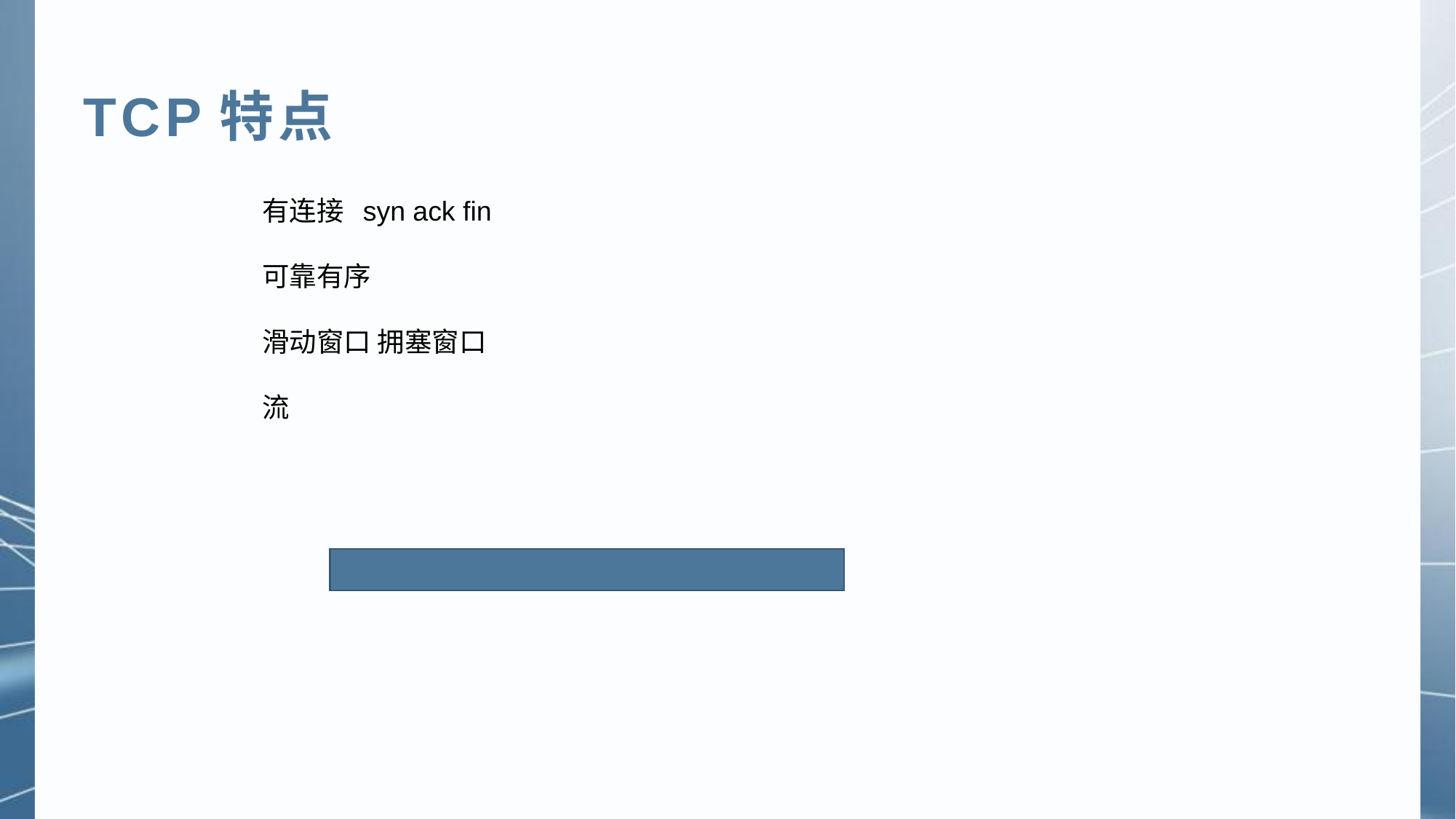

TCP特点
有连接  syn ack fin

可靠有序

滑动窗口 拥塞窗口

流